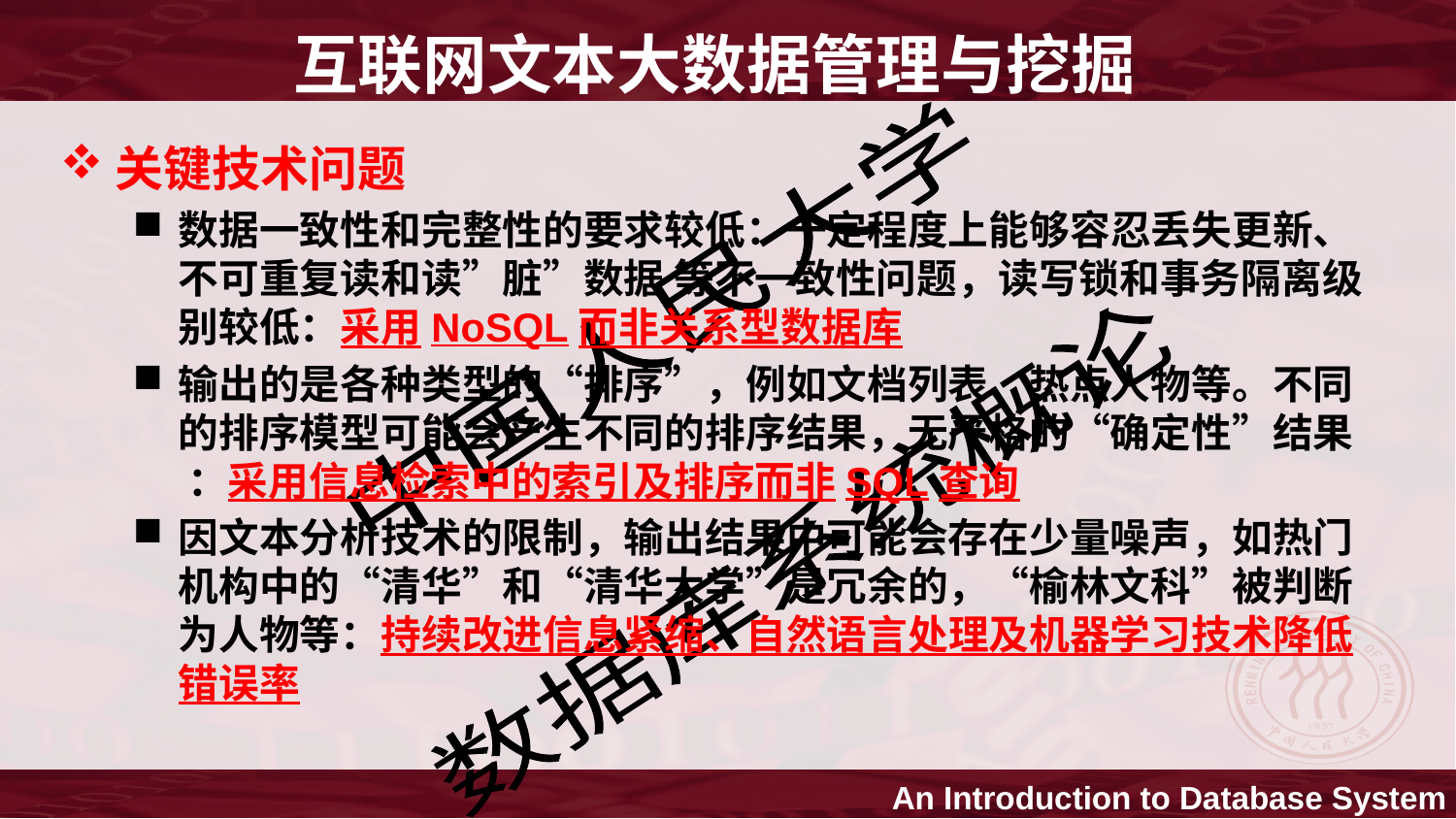

# 互联网文本大数据管理与挖掘
关键技术问题
数据一致性和完整性的要求较低：一定程度上能够容忍丢失更新、不可重复读和读”脏”数据 等不一致性问题，读写锁和事务隔离级别较低：采用NoSQL而非关系型数据库
输出的是各种类型的“排序”，例如文档列表、热点人物等。不同的排序模型可能会产生不同的排序结果，无严格的“确定性”结果 ：采用信息检索中的索引及排序而非SQL查询
因文本分析技术的限制，输出结果中可能会存在少量噪声，如热门机构中的“清华”和“清华大学”是冗余的，“榆林文科”被判断为人物等：持续改进信息紧缩、自然语言处理及机器学习技术降低错误率